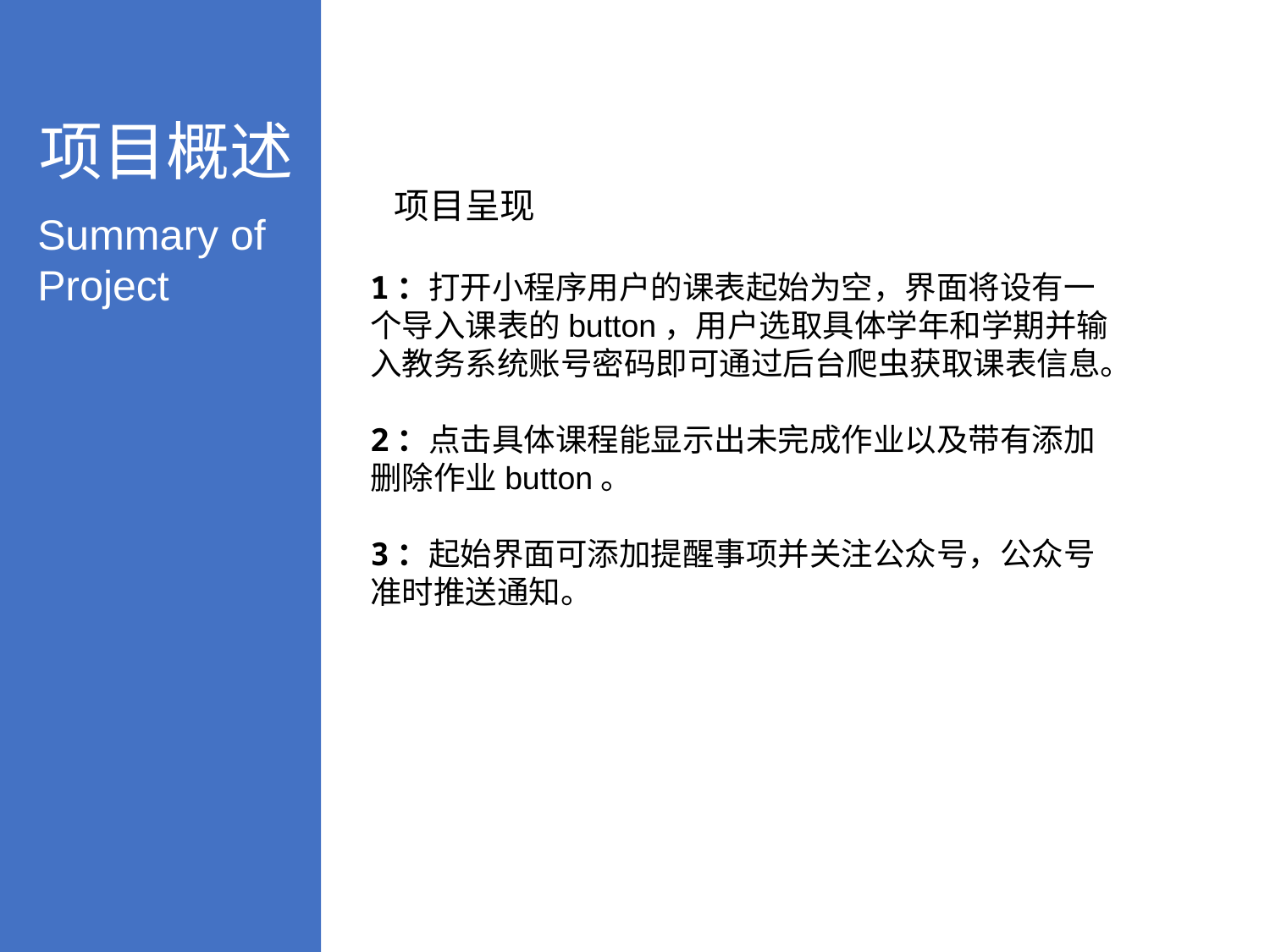

项目概述
Summary of Project
  项目呈现

1：打开小程序用户的课表起始为空，界面将设有一个导入课表的button，用户选取具体学年和学期并输入教务系统账号密码即可通过后台爬虫获取课表信息。

2：点击具体课程能显示出未完成作业以及带有添加删除作业button。

3：起始界面可添加提醒事项并关注公众号，公众号准时推送通知。